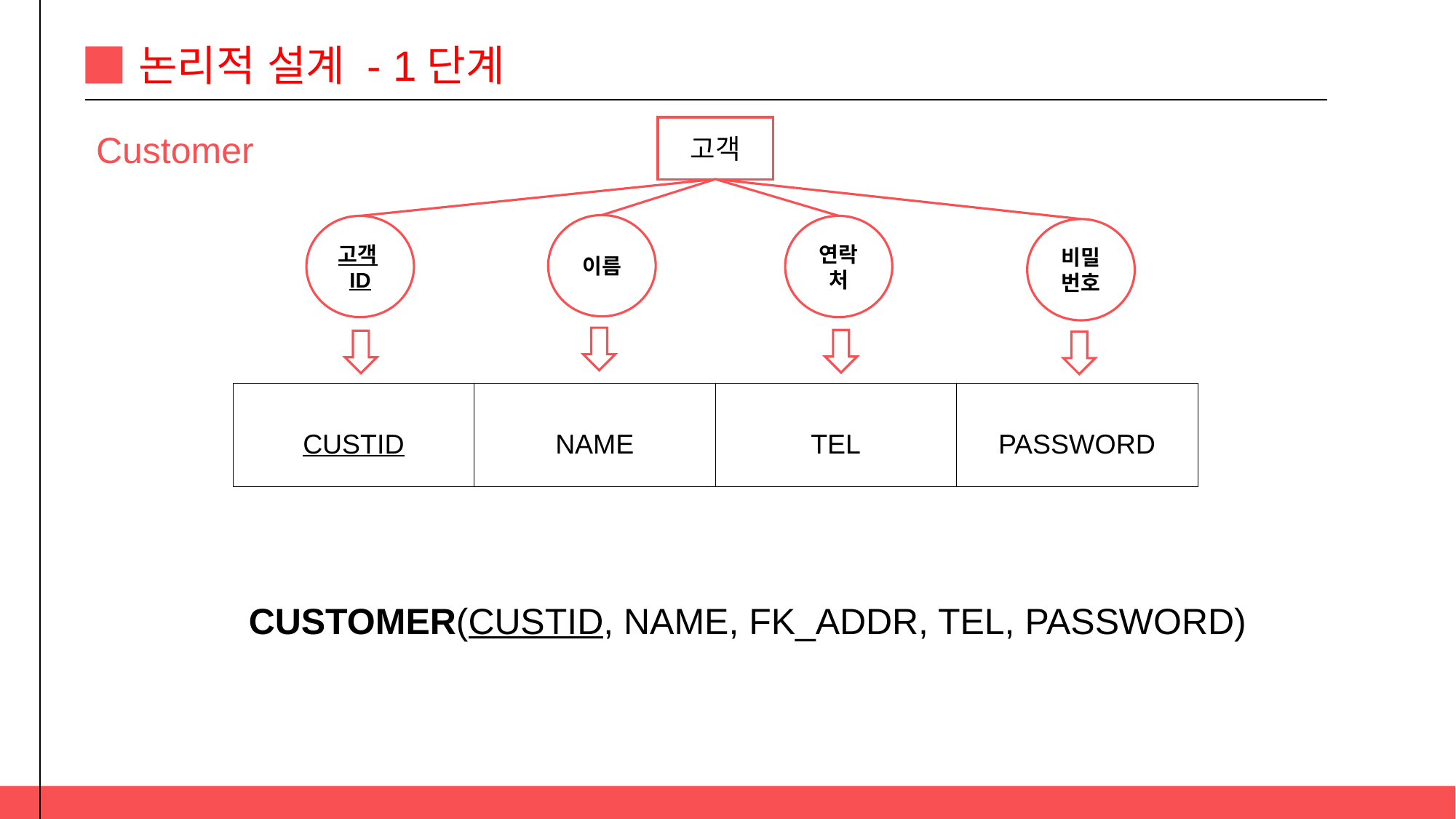

논리적 설계 - 1단계

고객
Customer

이름
고객ID
연락처
비밀번호

| CUSTID | NAME | TEL | PASSWORD |
| --- | --- | --- | --- |
CUSTOMER(CUSTID, NAME, FK_ADDR, TEL, PASSWORD)